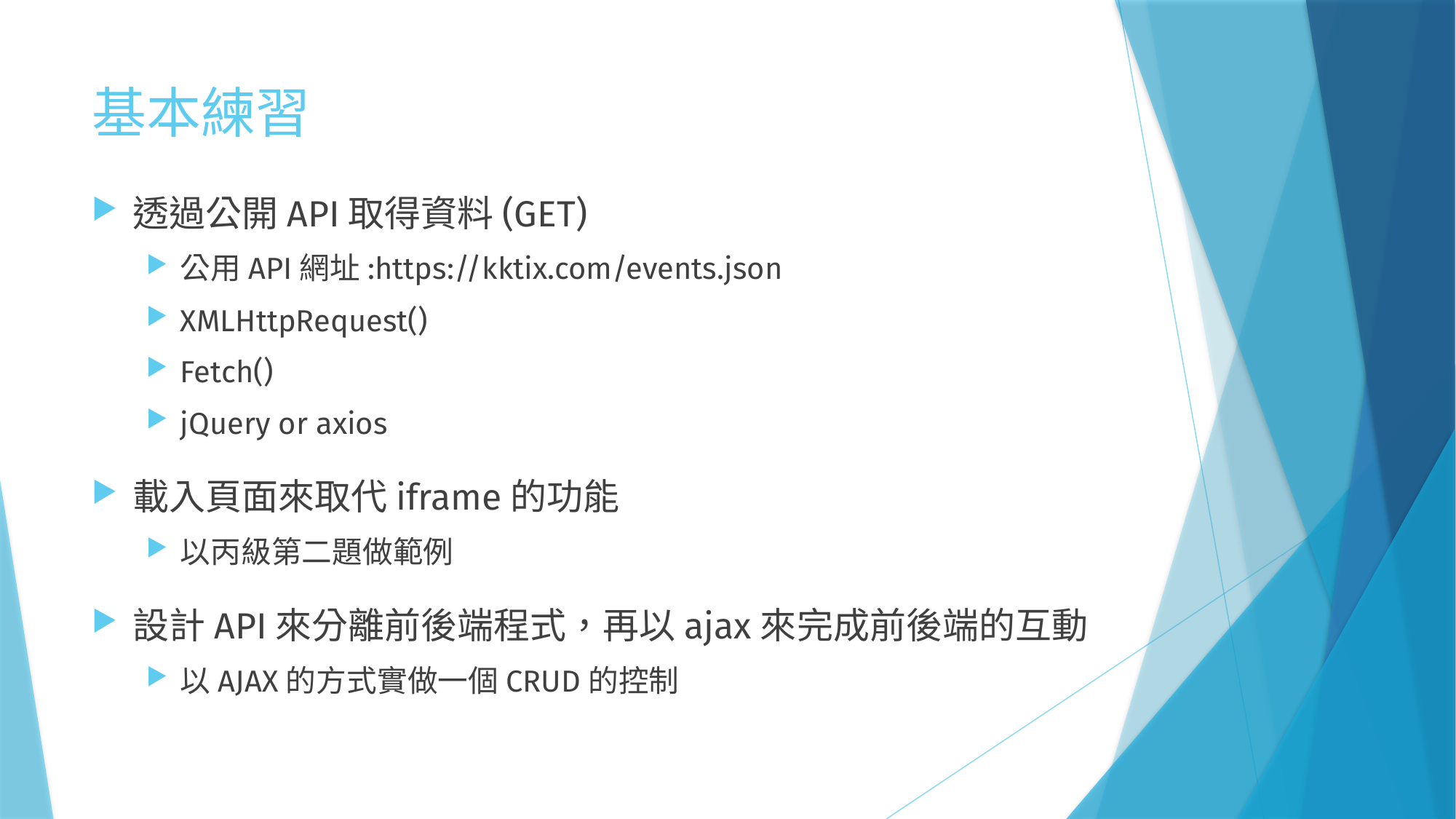

# 基本練習
透過公開API取得資料(GET)
公用API網址:https://kktix.com/events.json
XMLHttpRequest()
Fetch()
jQuery or axios
載入頁面來取代iframe的功能
以丙級第二題做範例
設計API來分離前後端程式，再以ajax來完成前後端的互動
以AJAX的方式實做一個CRUD的控制